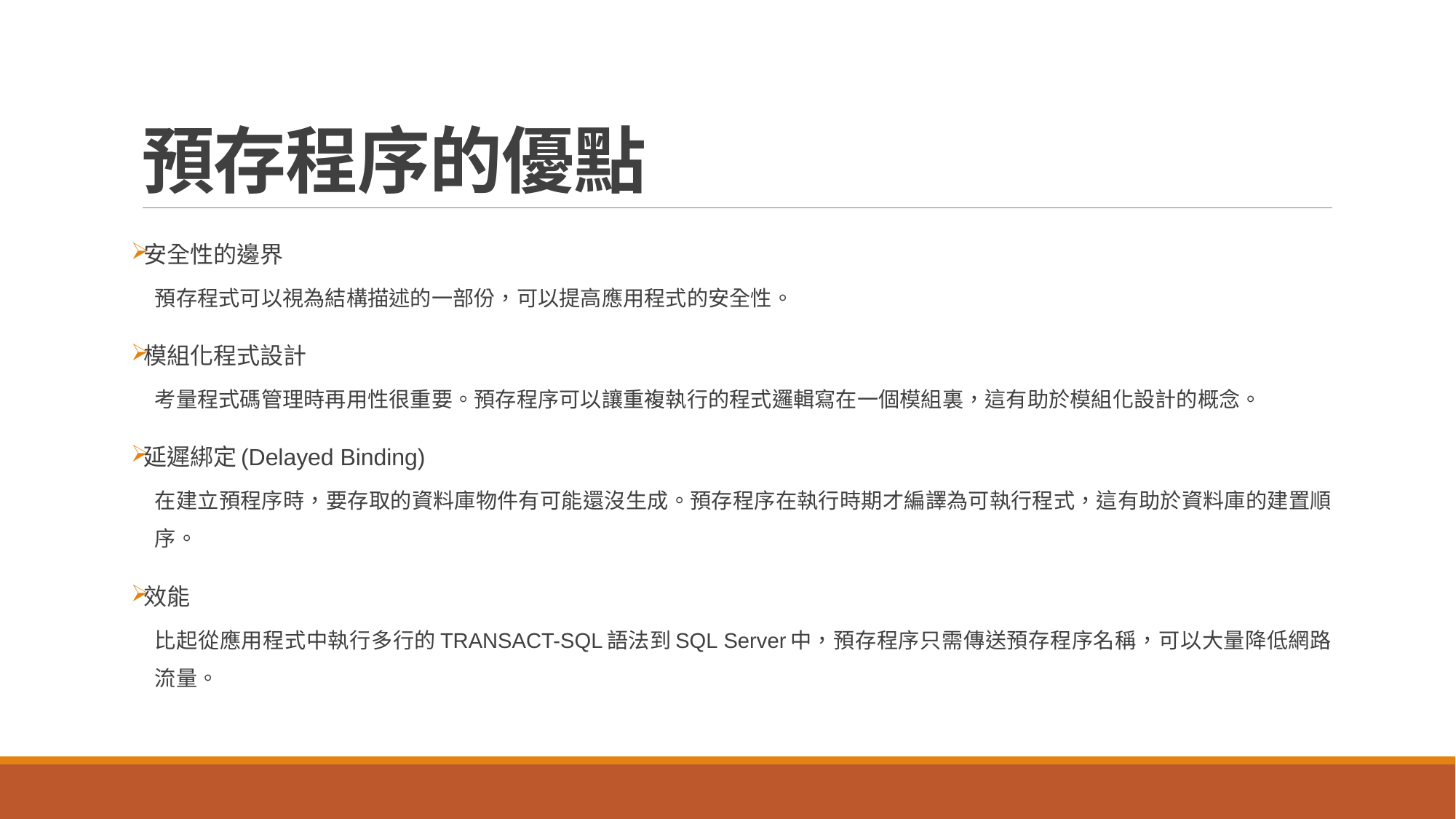

# 預存程序的優點
安全性的邊界
預存程式可以視為結構描述的一部份，可以提高應用程式的安全性。
模組化程式設計
考量程式碼管理時再用性很重要。預存程序可以讓重複執行的程式邏輯寫在一個模組裏，這有助於模組化設計的概念。
延遲綁定(Delayed Binding)
在建立預程序時，要存取的資料庫物件有可能還沒生成。預存程序在執行時期才編譯為可執行程式，這有助於資料庫的建置順序。
效能
比起從應用程式中執行多行的TRANSACT-SQL語法到SQL Server中，預存程序只需傳送預存程序名稱，可以大量降低網路流量。